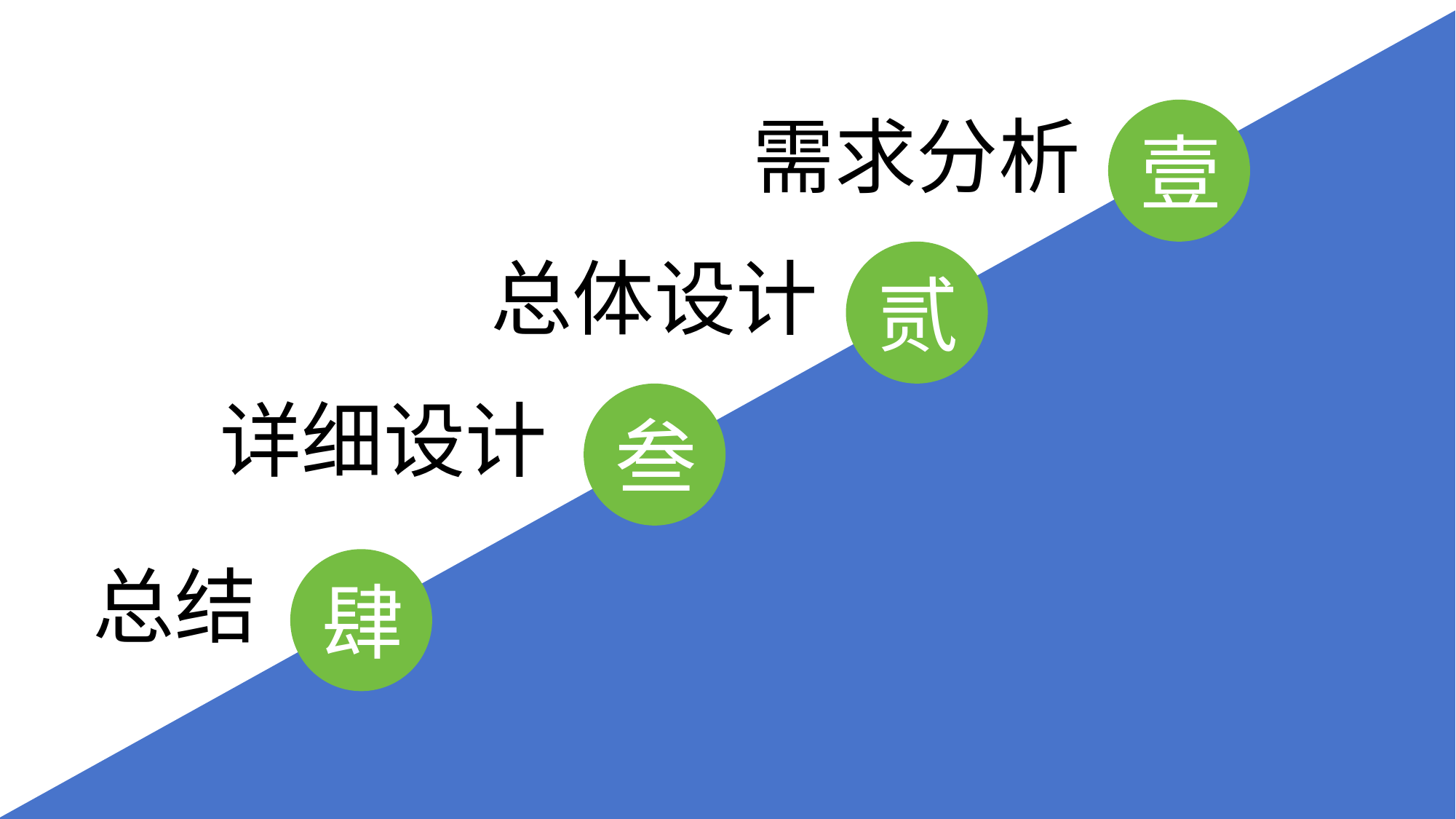

需求分析
壹
总体设计
贰

详细设计
叁
总结
肆